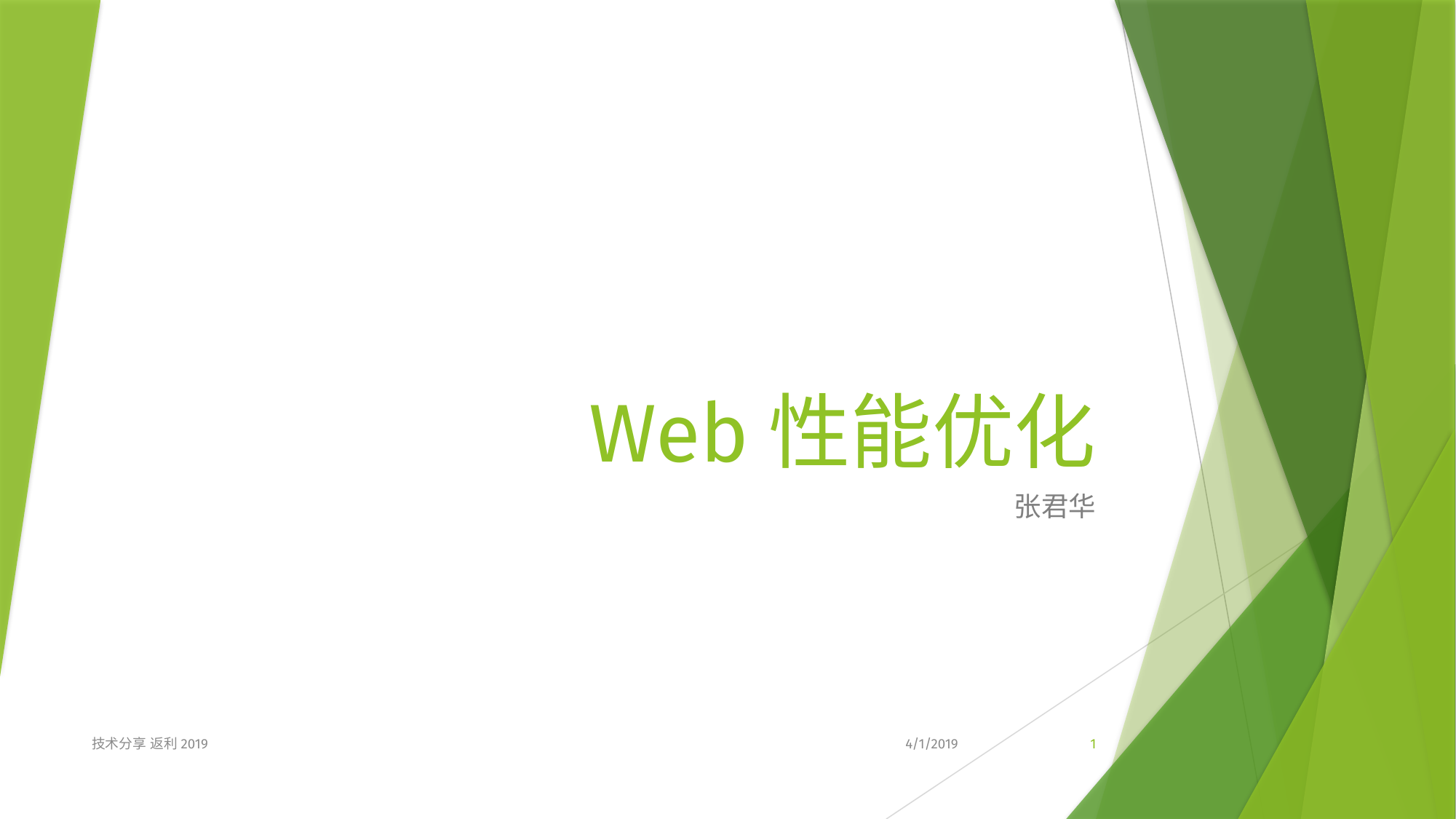

# Web性能优化
张君华
技术分享 返利2019
4/1/2019
1